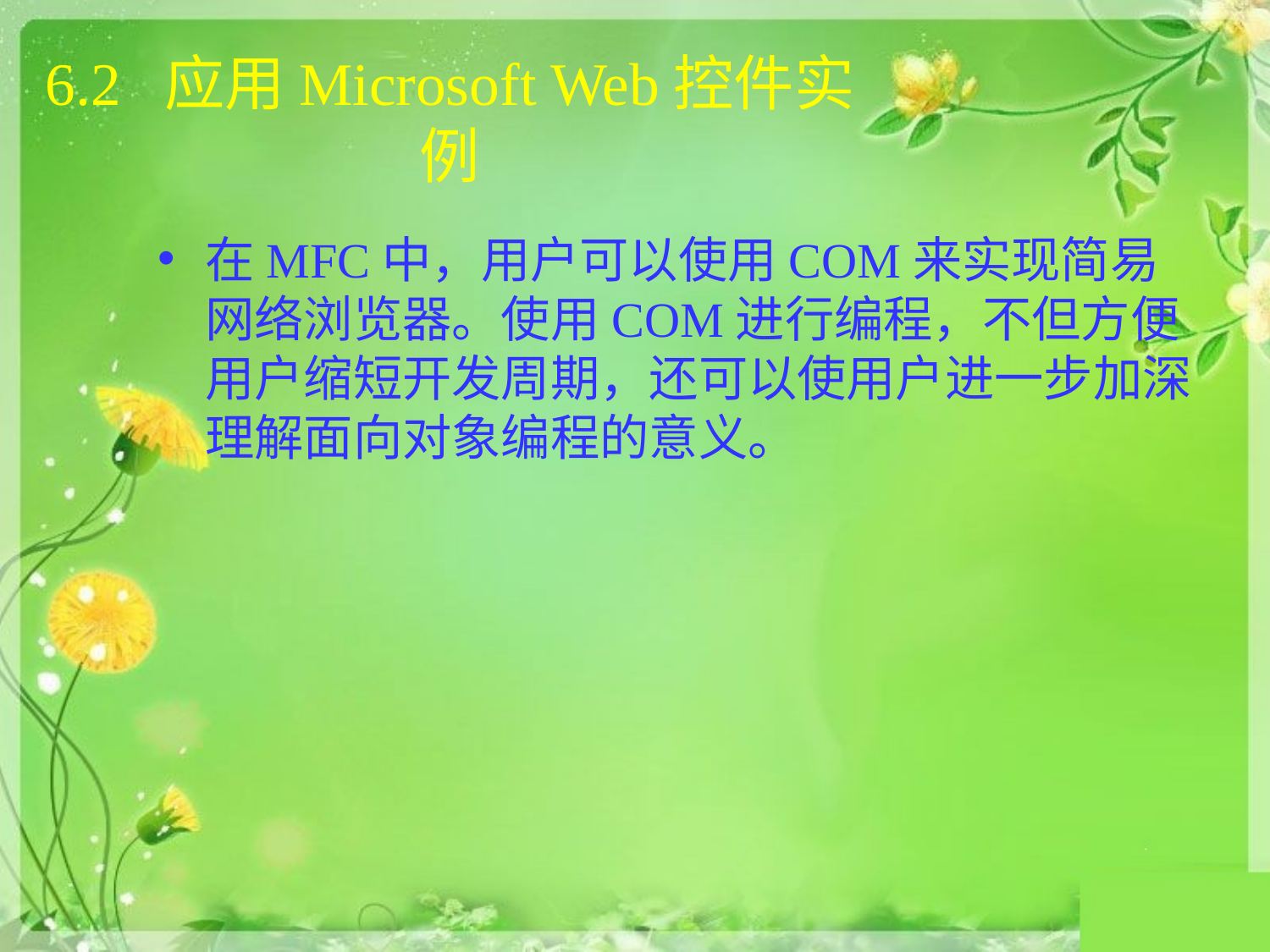

# 6.2  应用Microsoft Web控件实例
在MFC中，用户可以使用COM来实现简易网络浏览器。使用COM进行编程，不但方便用户缩短开发周期，还可以使用户进一步加深理解面向对象编程的意义。